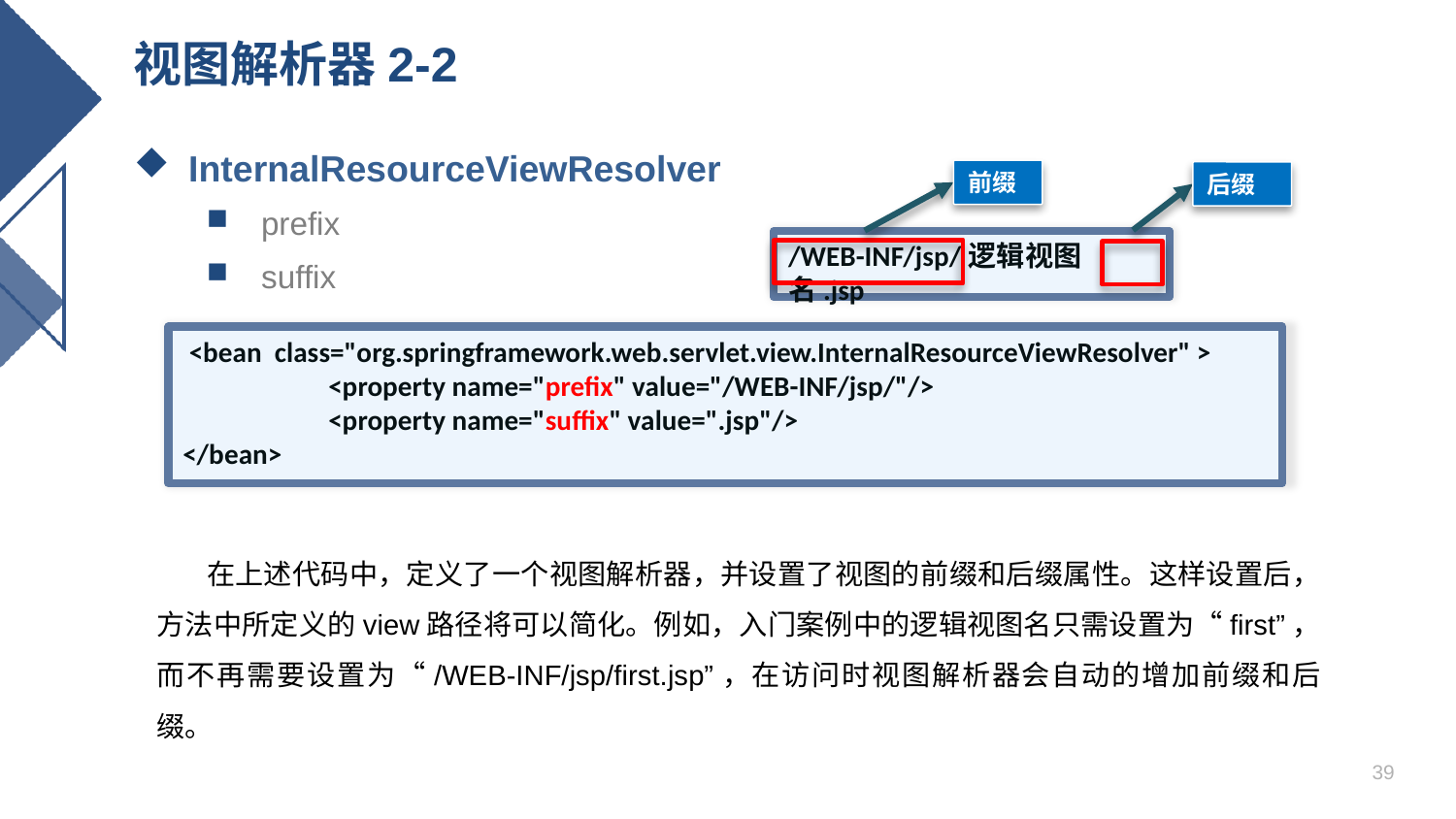

# 视图解析器2-2
InternalResourceViewResolver
prefix
suffix

前缀
后缀
/WEB-INF/jsp/逻辑视图名.jsp

 <bean  class="org.springframework.web.servlet.view.InternalResourceViewResolver" >
	<property name="prefix" value="/WEB-INF/jsp/"/>
	<property name="suffix" value=".jsp"/>
</bean>

        在上述代码中，定义了一个视图解析器，并设置了视图的前缀和后缀属性。这样设置后，方法中所定义的view路径将可以简化。例如，入门案例中的逻辑视图名只需设置为“first”，而不再需要设置为“/WEB-INF/jsp/first.jsp”，在访问时视图解析器会自动的增加前缀和后缀。
39